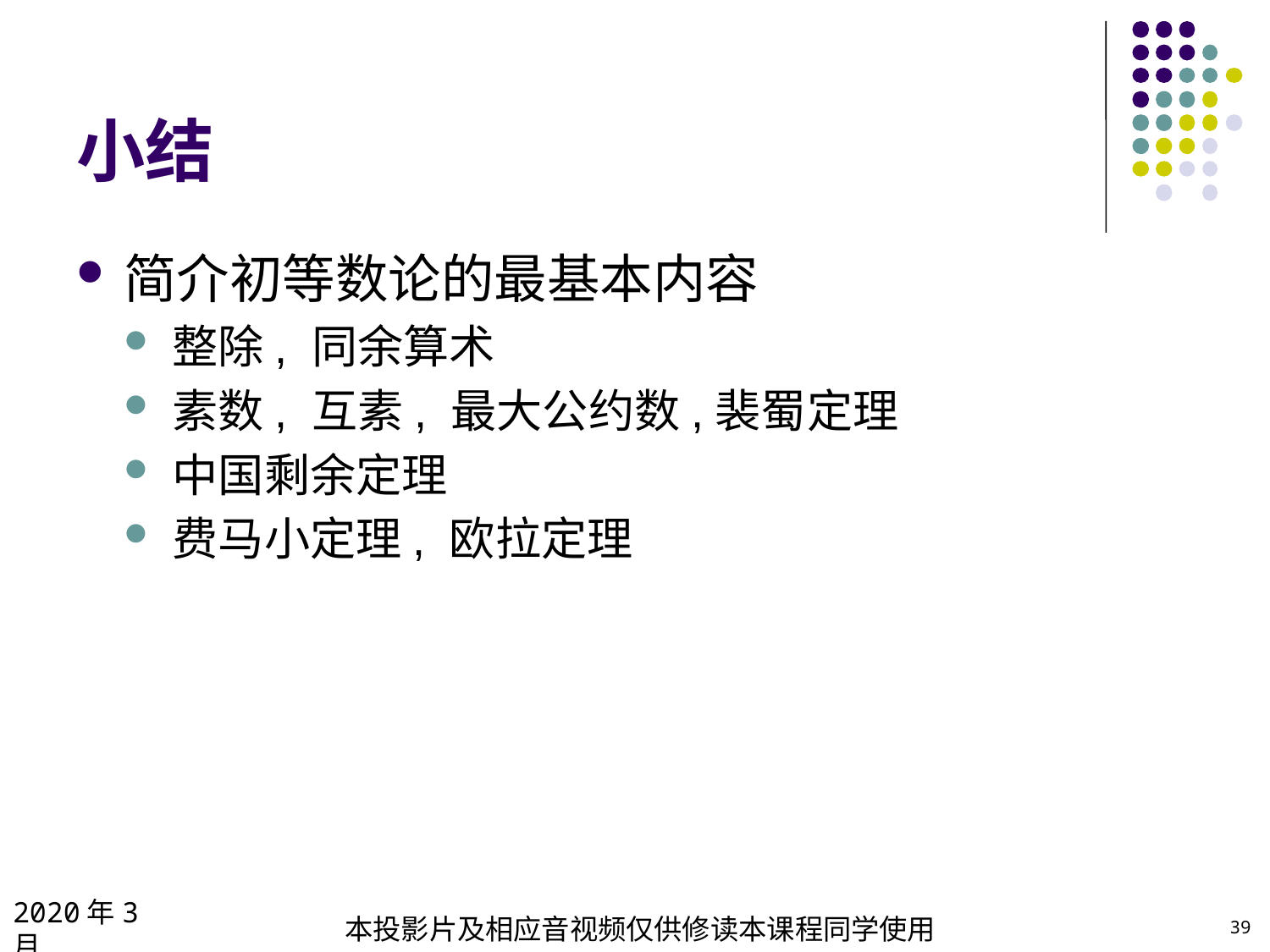

# 小结
简介初等数论的最基本内容
整除, 同余算术
素数, 互素, 最大公约数,裴蜀定理
中国剩余定理
费马小定理, 欧拉定理

2020年3月
本投影片及相应音视频仅供修读本课程同学使用
39